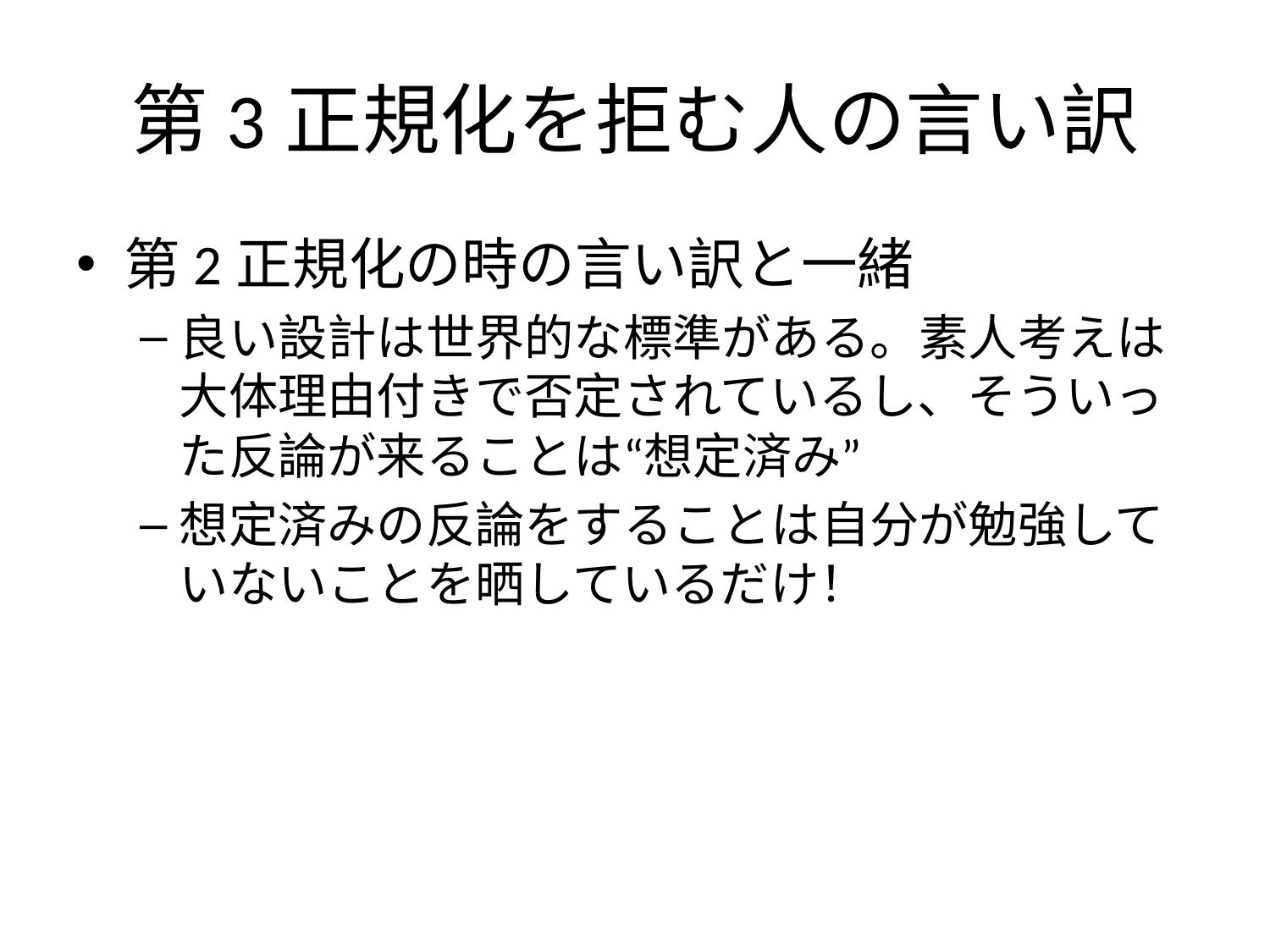

# 第3正規化を拒む人の言い訳
第2正規化の時の言い訳と一緒
良い設計は世界的な標準がある。素人考えは大体理由付きで否定されているし、そういった反論が来ることは“想定済み”
想定済みの反論をすることは自分が勉強していないことを晒しているだけ！